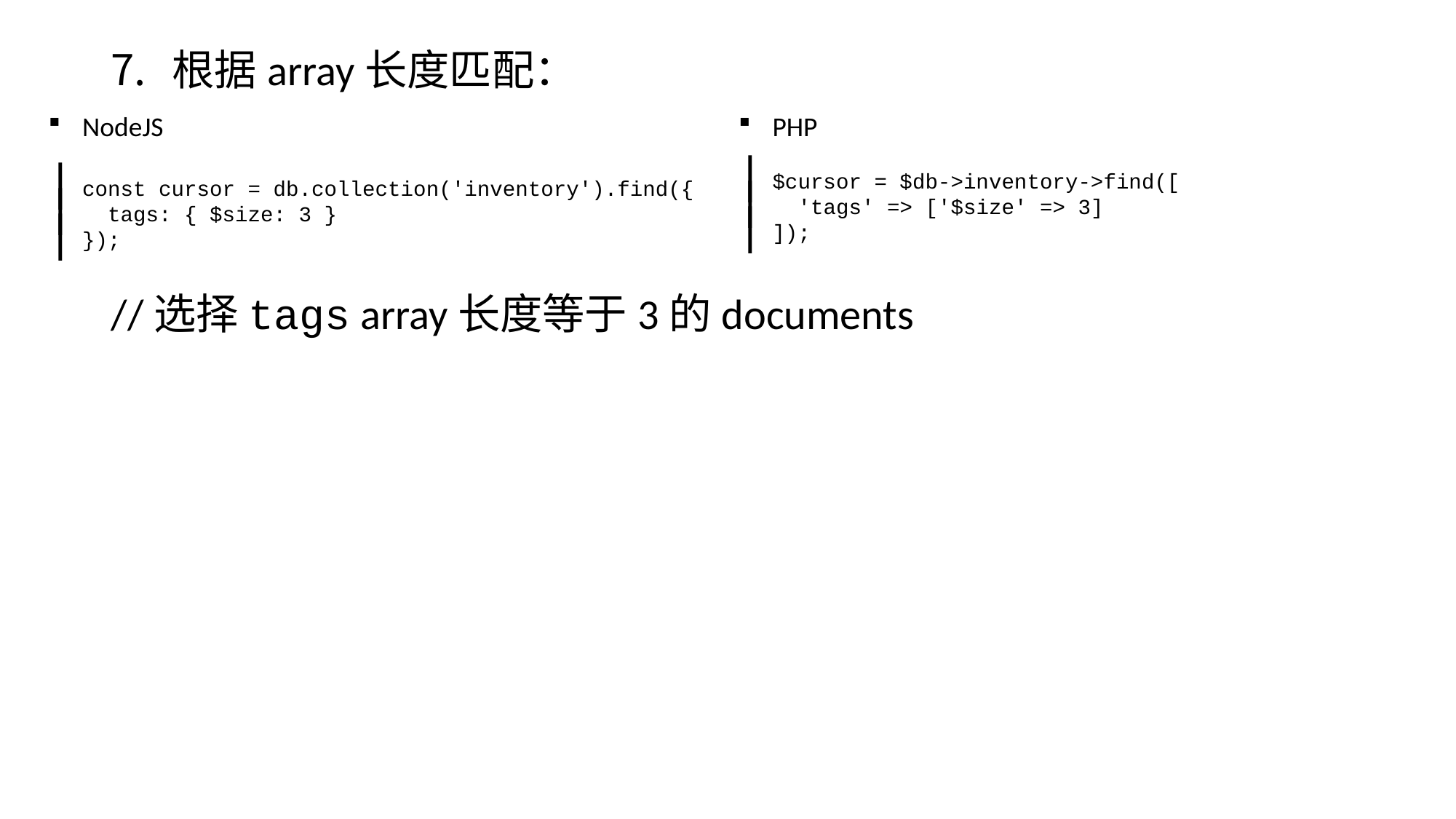

根据array长度匹配：

//选择tags array长度等于3的documents

NodeJS

const cursor = db.collection('inventory').find({
  tags: { $size: 3 }
});
PHP

$cursor = $db->inventory->find([
  'tags' => ['$size' => 3]
]);